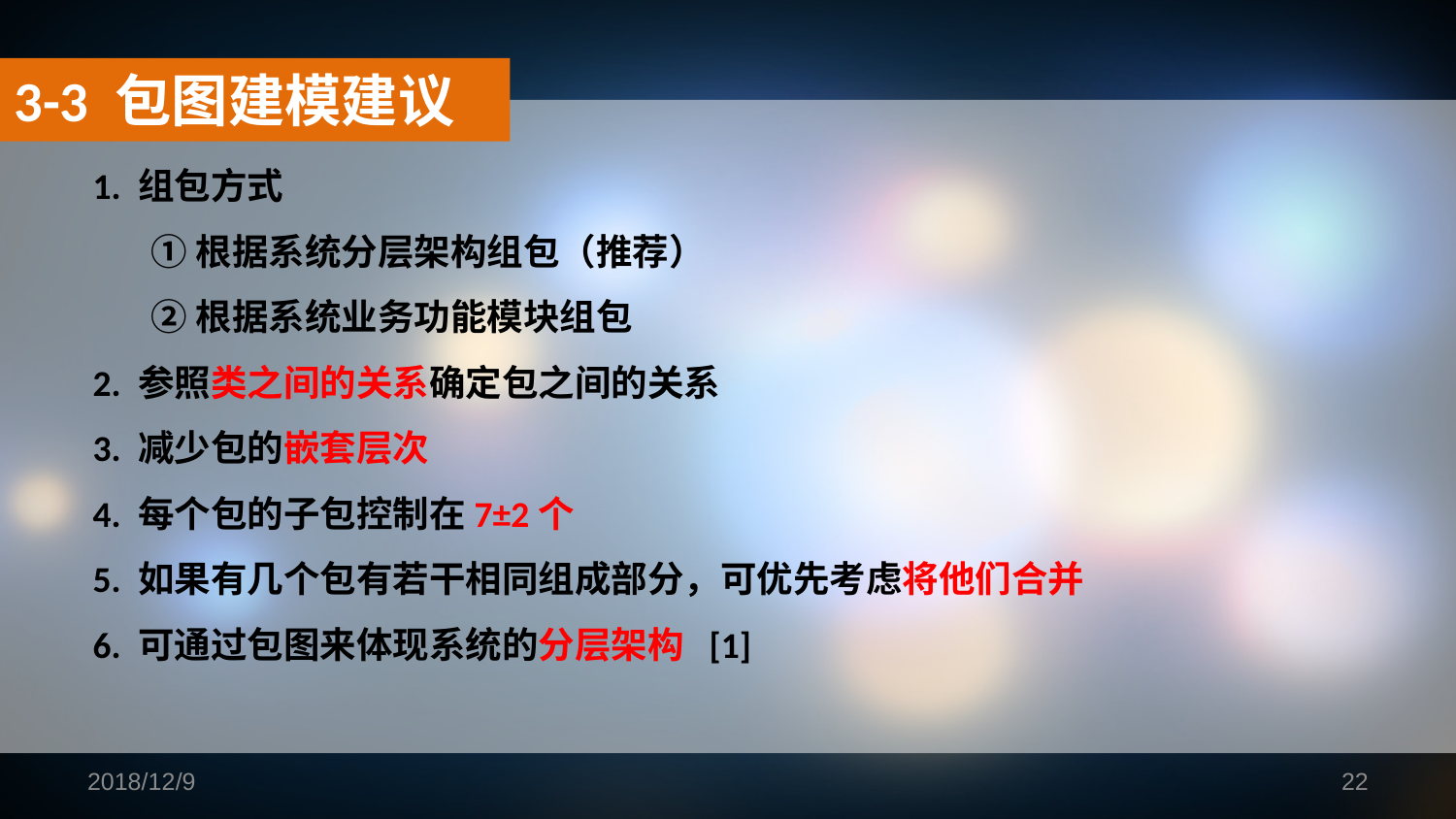

3-3 包图建模建议

1. 组包方式
       ①根据系统分层架构组包（推荐）
       ②根据系统业务功能模块组包
2. 参照类之间的关系确定包之间的关系
3. 减少包的嵌套层次
4. 每个包的子包控制在7±2个
5. 如果有几个包有若干相同组成部分，可优先考虑将他们合并
6. 可通过包图来体现系统的分层架构  [1]

2018/12/9
22